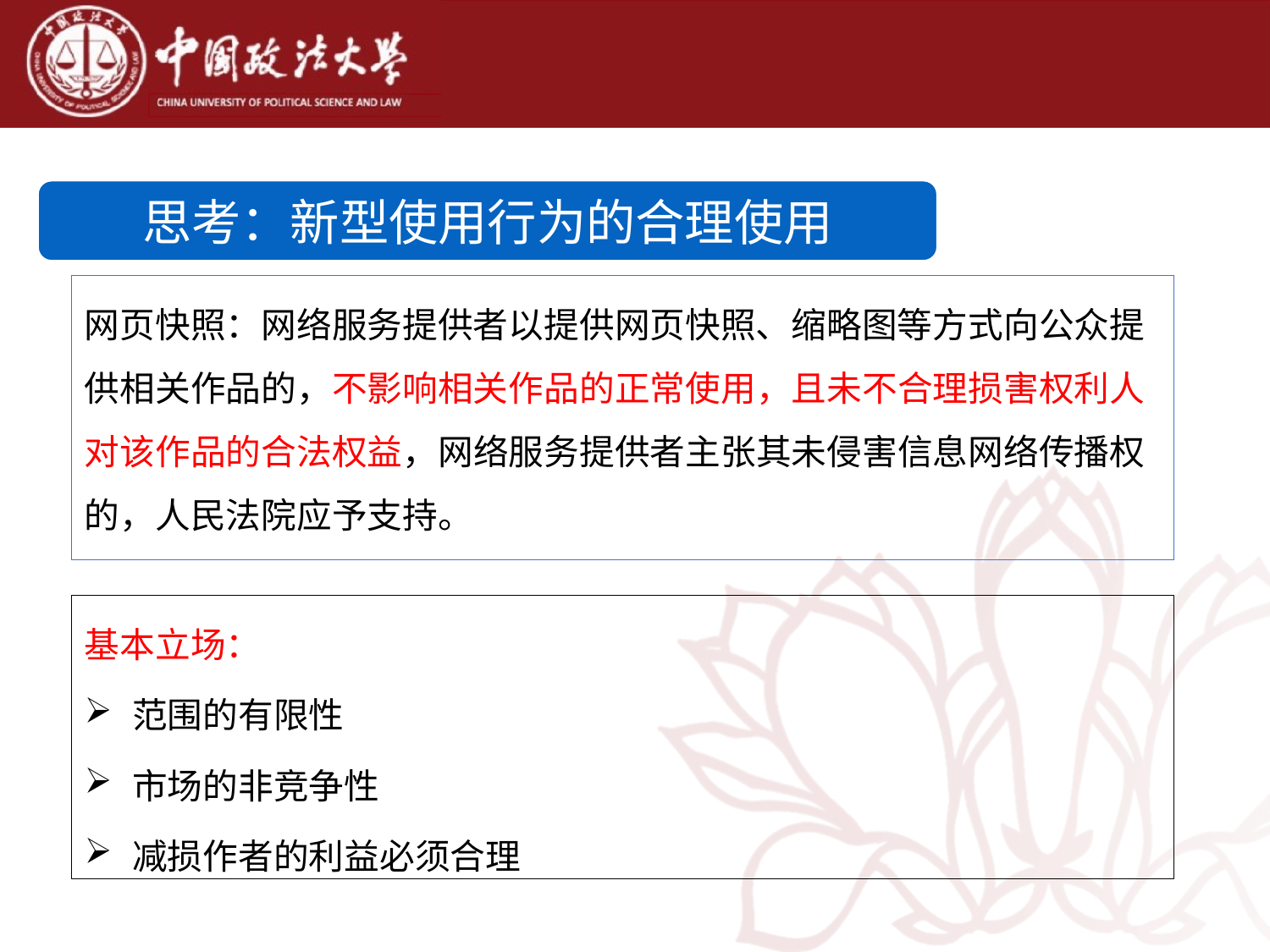

思考：新型使用行为的合理使用
网页快照：网络服务提供者以提供网页快照、缩略图等方式向公众提供相关作品的，不影响相关作品的正常使用，且未不合理损害权利人对该作品的合法权益，网络服务提供者主张其未侵害信息网络传播权的，人民法院应予支持。
基本立场：
范围的有限性
市场的非竞争性
减损作者的利益必须合理